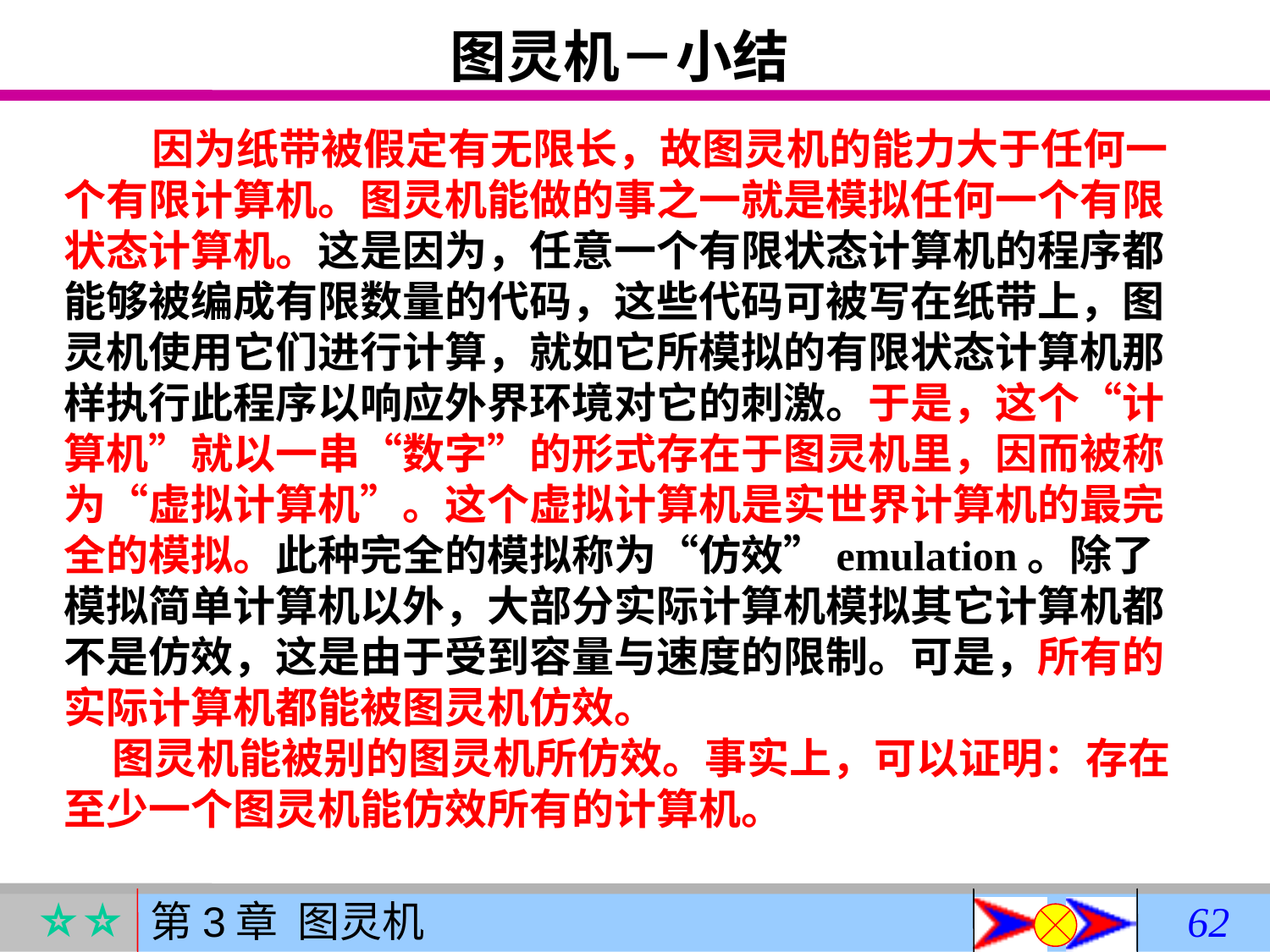

图灵机－小结
            因为纸带被假定有无限长，故图灵机的能力大于任何一个有限计算机。图灵机能做的事之一就是模拟任何一个有限状态计算机。这是因为，任意一个有限状态计算机的程序都能够被编成有限数量的代码，这些代码可被写在纸带上，图灵机使用它们进行计算，就如它所模拟的有限状态计算机那样执行此程序以响应外界环境对它的刺激。于是，这个“计算机”就以一串“数字”的形式存在于图灵机里，因而被称为“虚拟计算机”。这个虚拟计算机是实世界计算机的最完全的模拟。此种完全的模拟称为“仿效”emulation。除了模拟简单计算机以外，大部分实际计算机模拟其它计算机都不是仿效，这是由于受到容量与速度的限制。可是，所有的实际计算机都能被图灵机仿效。
　　图灵机能被别的图灵机所仿效。事实上，可以证明：存在至少一个图灵机能仿效所有的计算机。